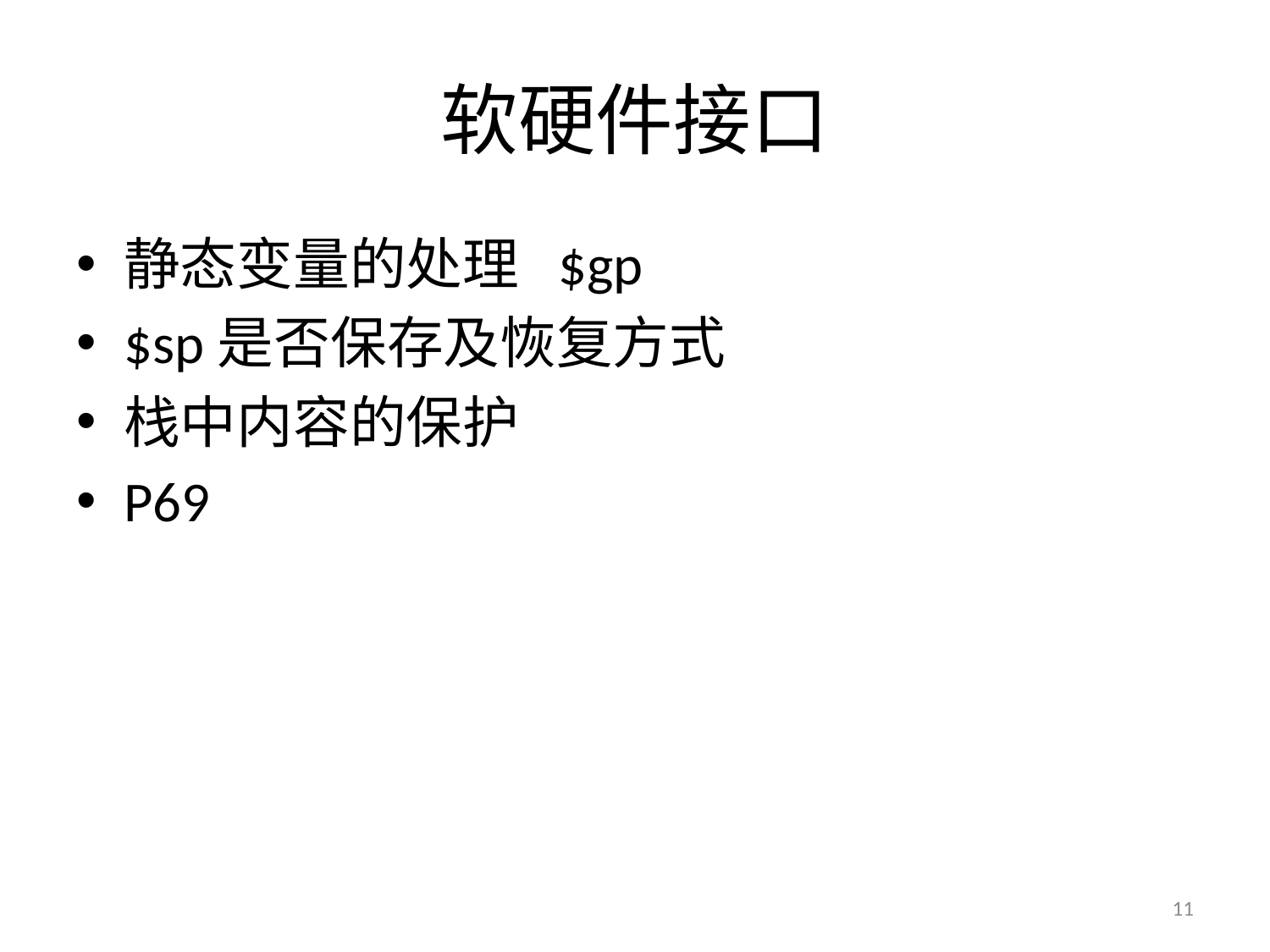

# 软硬件接口
静态变量的处理  $gp
$sp是否保存及恢复方式
栈中内容的保护
P69
11